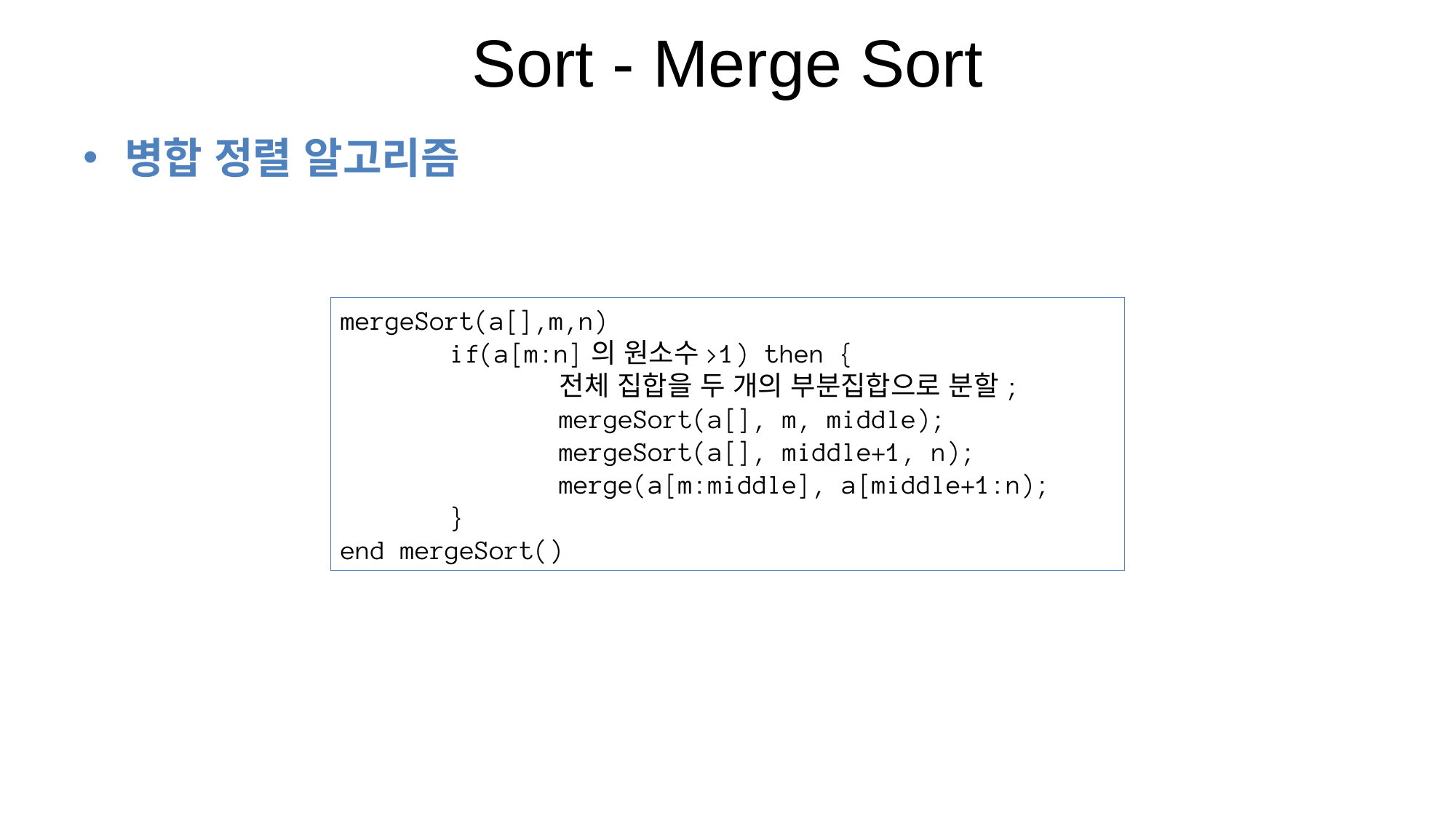

# Sort - Merge Sort
병합 정렬 알고리즘

mergeSort(a[],m,n)
	if(a[m:n]의 원소수>1) then {
		전체 집합을 두 개의 부분집합으로 분할;
		mergeSort(a[], m, middle);
		mergeSort(a[], middle+1, n);
		merge(a[m:middle], a[middle+1:n);
	}
end mergeSort()